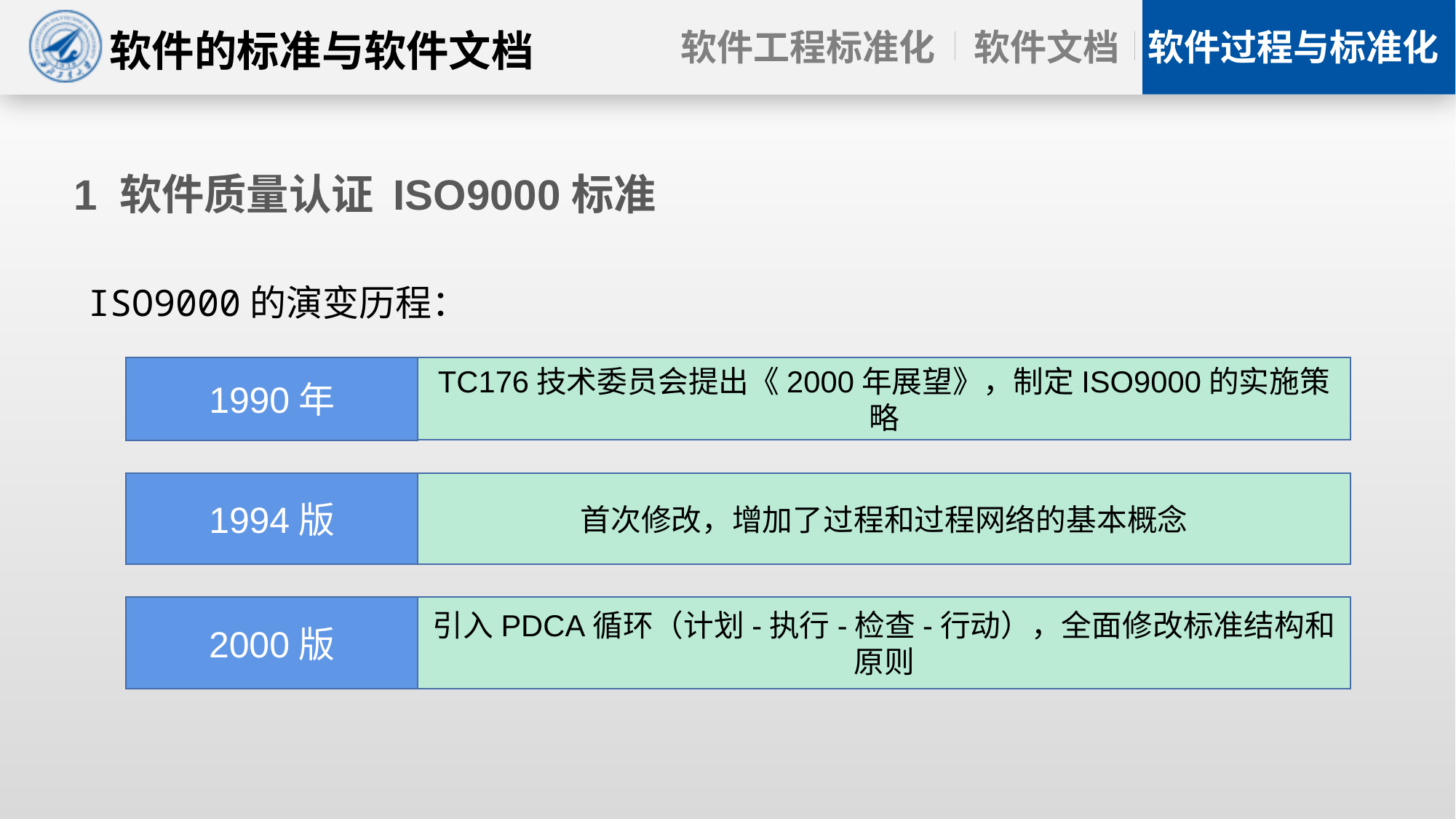

# 1 软件质量认证 ISO9000标准
ISO9000的演变历程：
TC176技术委员会提出《2000年展望》，制定ISO9000的实施策略
1990年
1994版
首次修改，增加了过程和过程网络的基本概念
引入PDCA循环（计划-执行-检查-行动），全面修改标准结构和原则
2000版